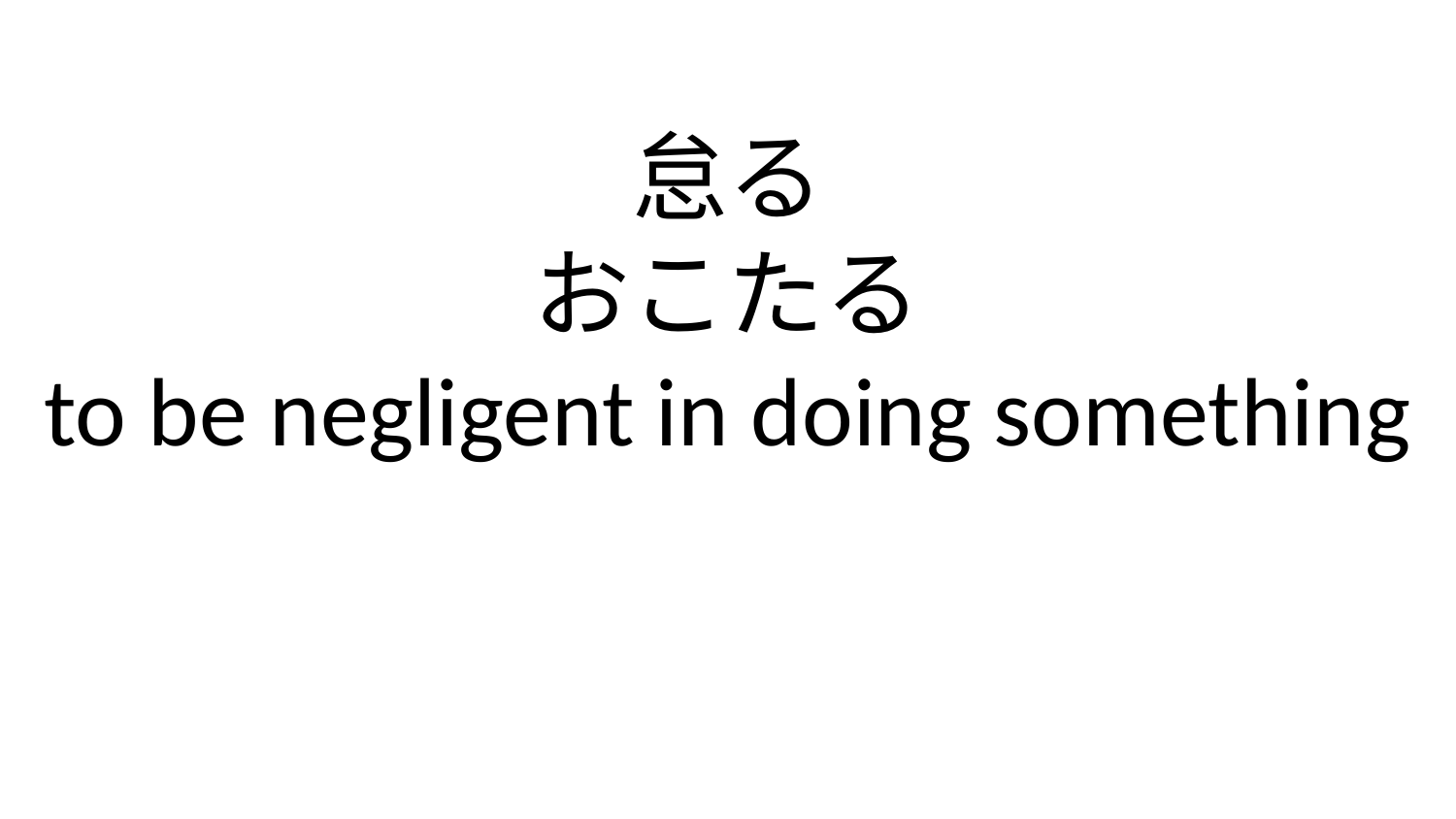

怠る
おこたる
to be negligent in doing something